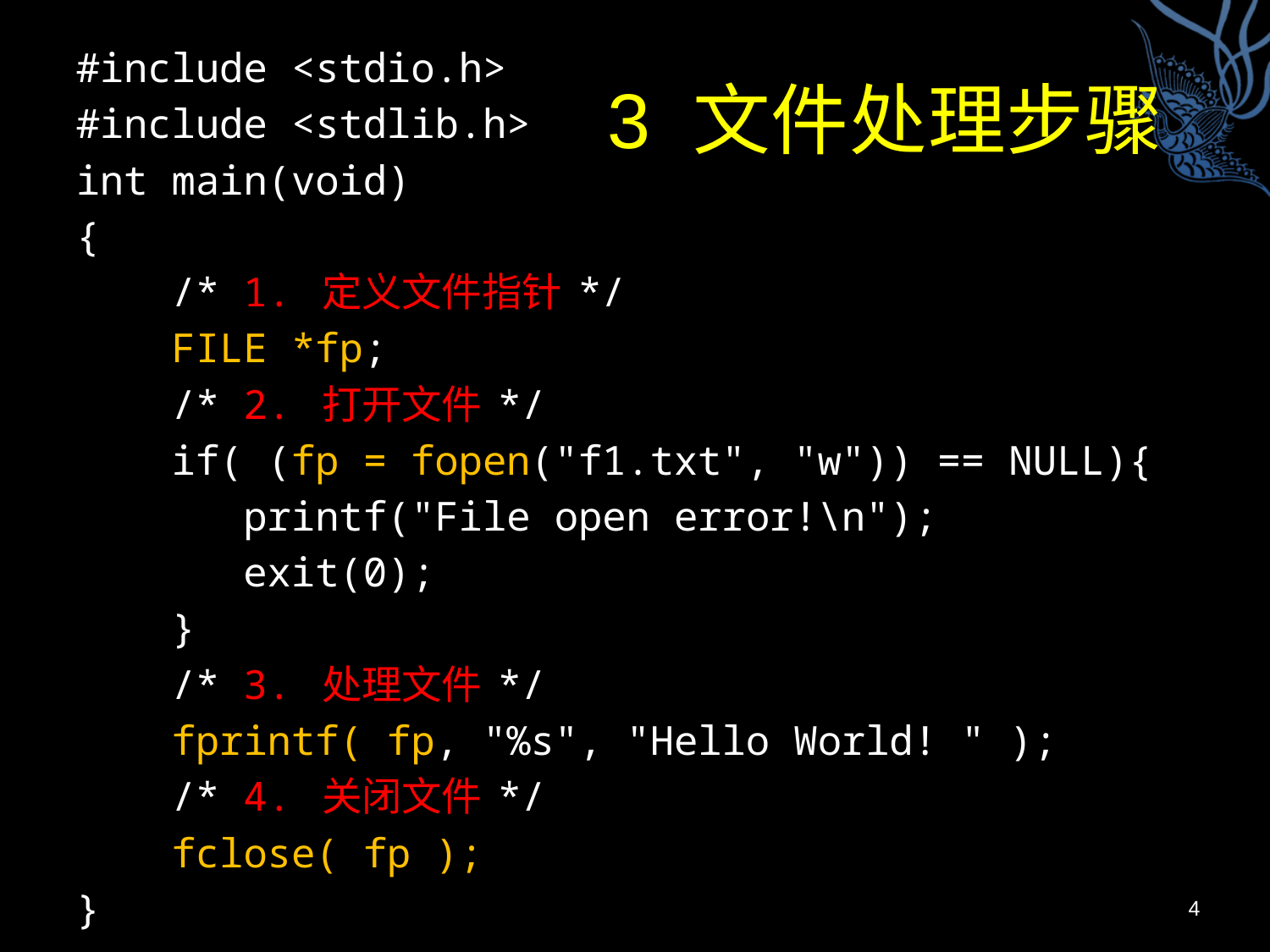

#include <stdio.h>
#include <stdlib.h>
int main(void)
{
    /* 1. 定义文件指针 */
    FILE *fp;
    /* 2. 打开文件 */
    if( (fp = fopen("f1.txt", "w")) == NULL){
       printf("File open error!\n");
       exit(0);
    }
    /* 3. 处理文件 */
    fprintf( fp, "%s", "Hello World! " );
    /* 4. 关闭文件 */
    fclose( fp );
}
# 3 文件处理步骤
4